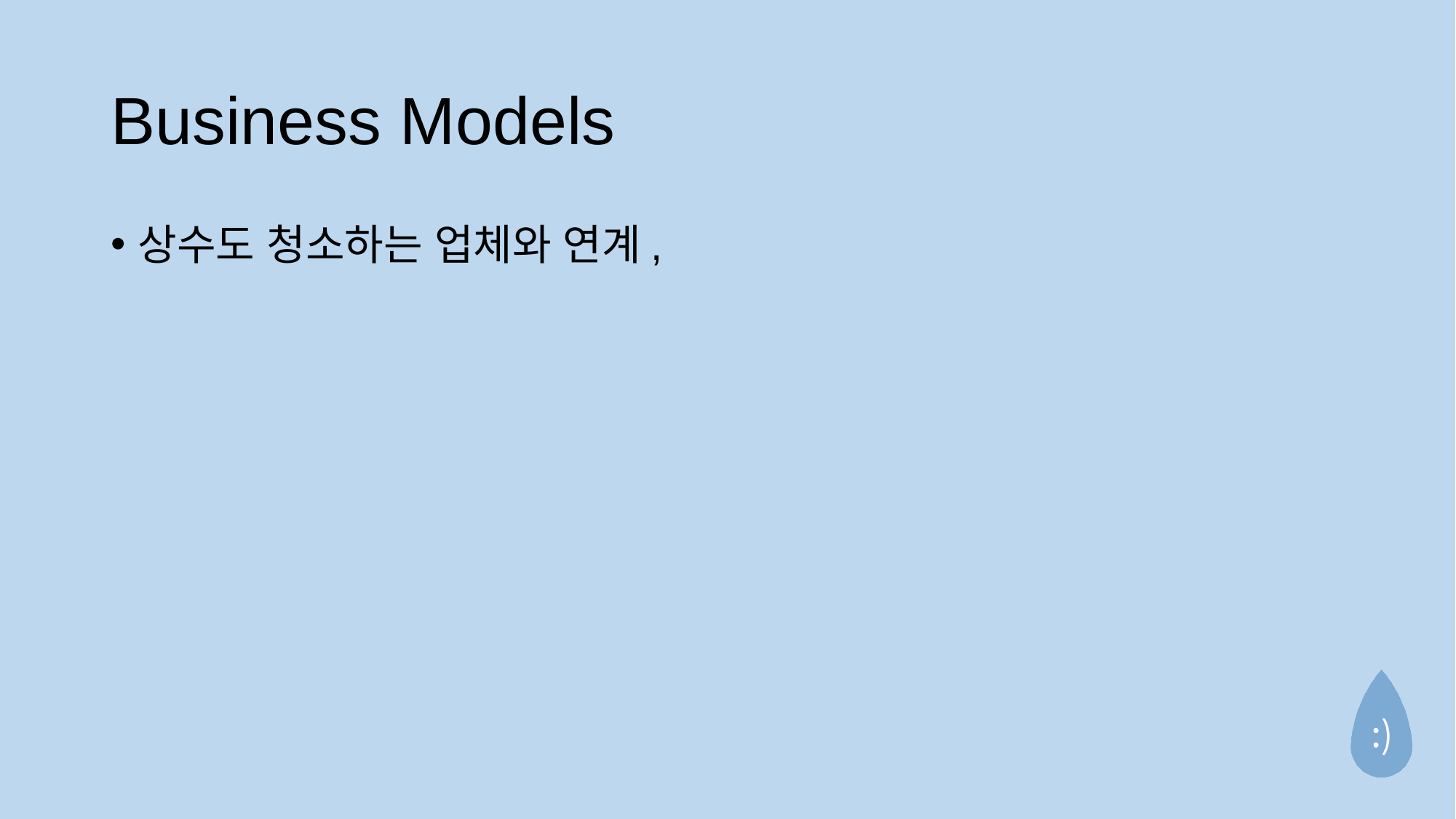

# Business Models
상수도 청소하는 업체와 연계,